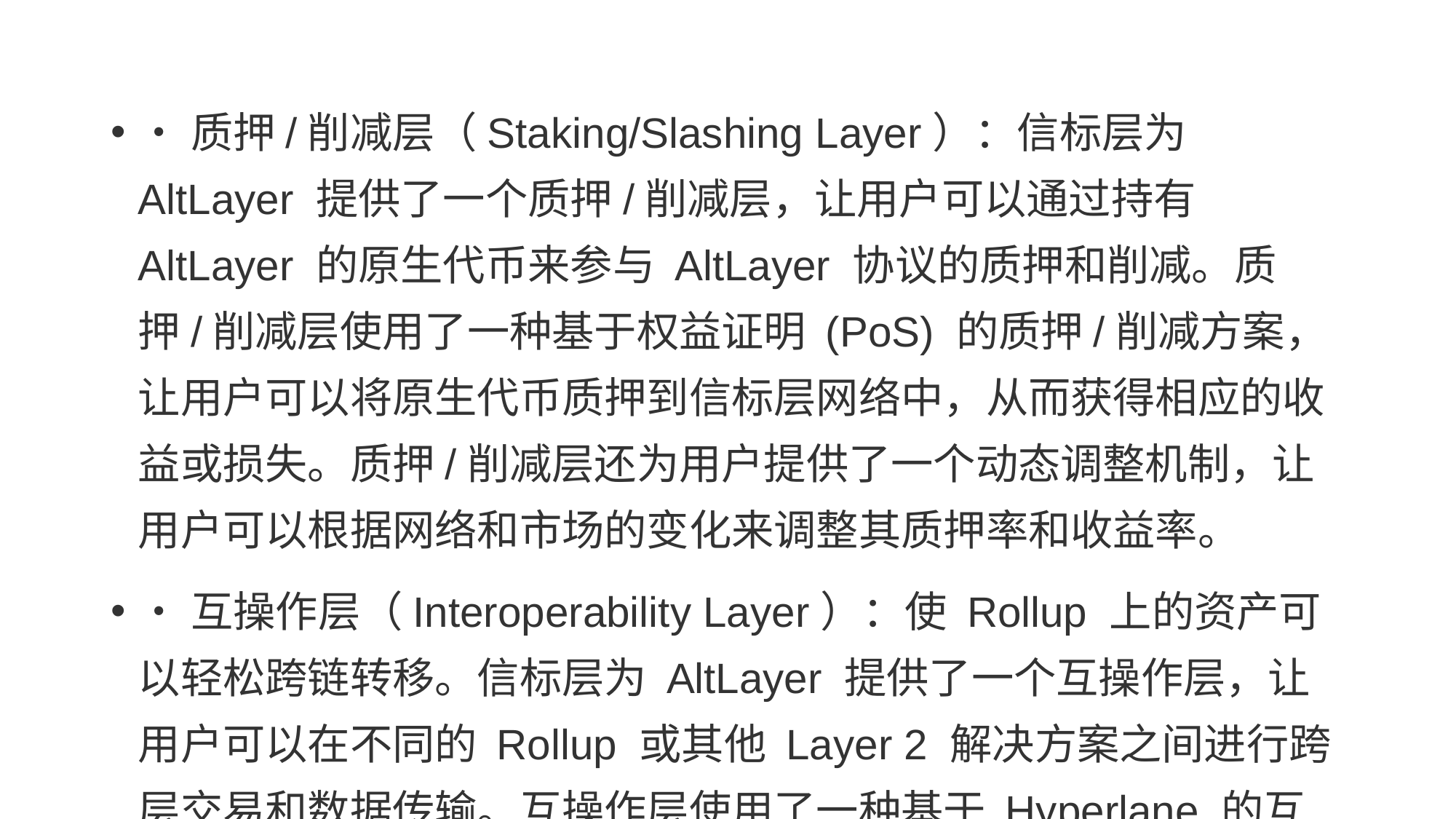

•质押/削减层（Staking/Slashing Layer）：信标层为 AltLayer 提供了一个质押/削减层，让用户可以通过持有 AltLayer 的原生代币来参与 AltLayer 协议的质押和削减。质押/削减层使用了一种基于权益证明 (PoS) 的质押/削减方案，让用户可以将原生代币质押到信标层网络中，从而获得相应的收益或损失。质押/削减层还为用户提供了一个动态调整机制，让用户可以根据网络和市场的变化来调整其质押率和收益率。
•互操作层（Interoperability Layer）：使 Rollup 上的资产可以轻松跨链转移。信标层为 AltLayer 提供了一个互操作层，让用户可以在不同的 Rollup 或其他 Layer 2 解决方案之间进行跨层交易和数据传输。互操作层使用了一种基于 Hyperlane 的互操作方案，让用户可以利用 Hyperlane 的跨链协议来实现无需许可的互操作性。互操作层还为用户提供了一个跨链桥接机制，让用户可以利用 Biconomy 的元交易服务来实现无需持有或支付任何代币的跨链交易。
•可升级层（Upgradeability Layer）：可以平滑升级信标层的各组件版本。这是信标层的第五层，它是一个由 Layer1 上的智能合约组成的中心化层，其中每个智能合约都可以根据社会共识来升级信标层的各个子层，可升级层使用治理代币来实现社会共识，以保证网络的灵活性和适应性。同时，它还为开发者提供了一个兼容性保证机制，让开发者可以在不影响用户和应用程序的前提下进行升级和优化。
•社会共识层（Social Consensus Layer）：基于ALT持有者的投票等实现链上的治理。这是信标层的最顶层，它是一个由 AltLayer Token 持有者组成的去中心化社区，其中每个持有者都可以参与信标层的治理和升级。社会共识层使用投票机制来实现社会共识，以保证网络的民主性和公平性。